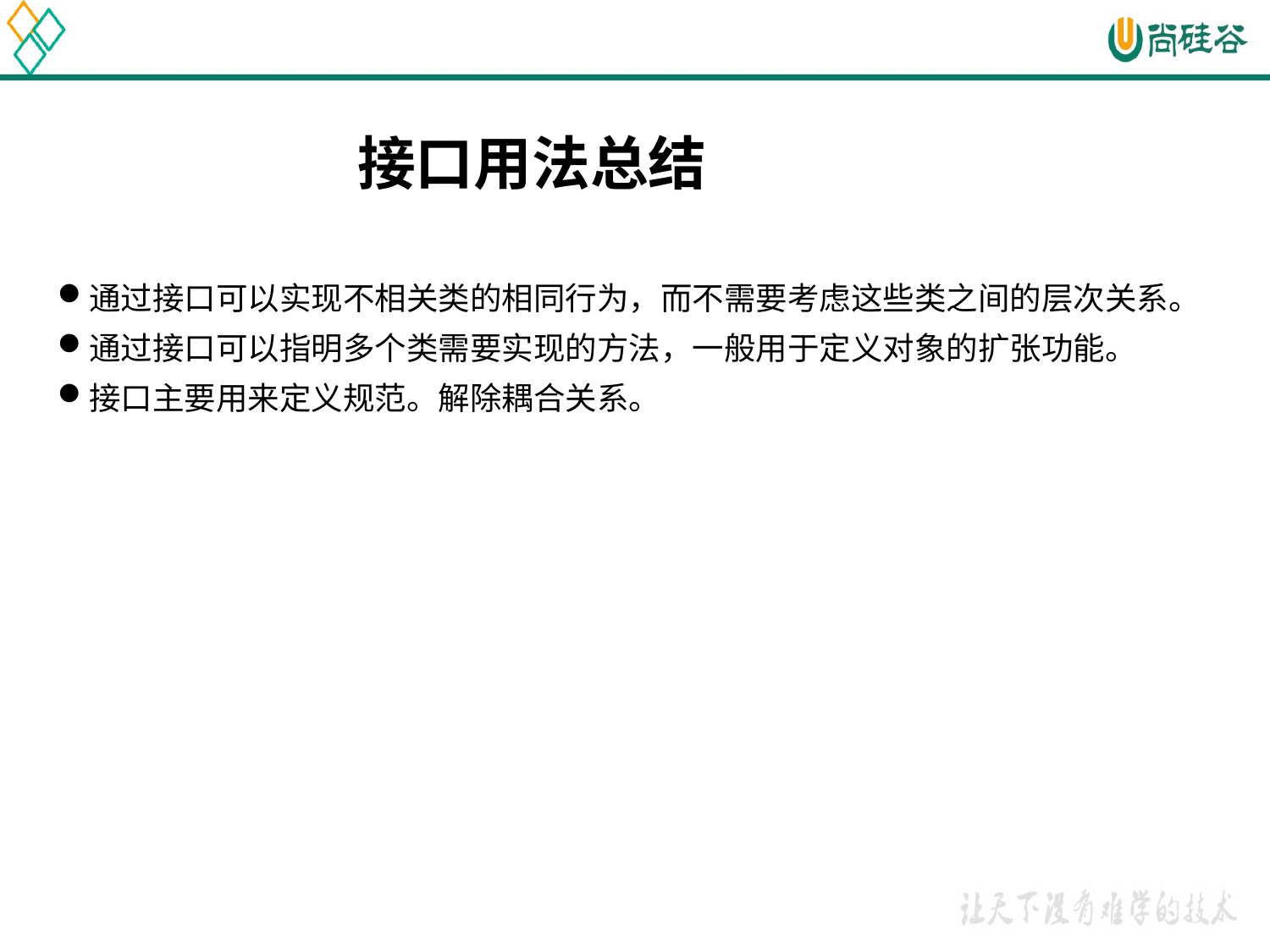

# 接口用法总结
通过接口可以实现不相关类的相同行为，而不需要考虑这些类之间的层次关系。
通过接口可以指明多个类需要实现的方法，一般用于定义对象的扩张功能。
接口主要用来定义规范。解除耦合关系。